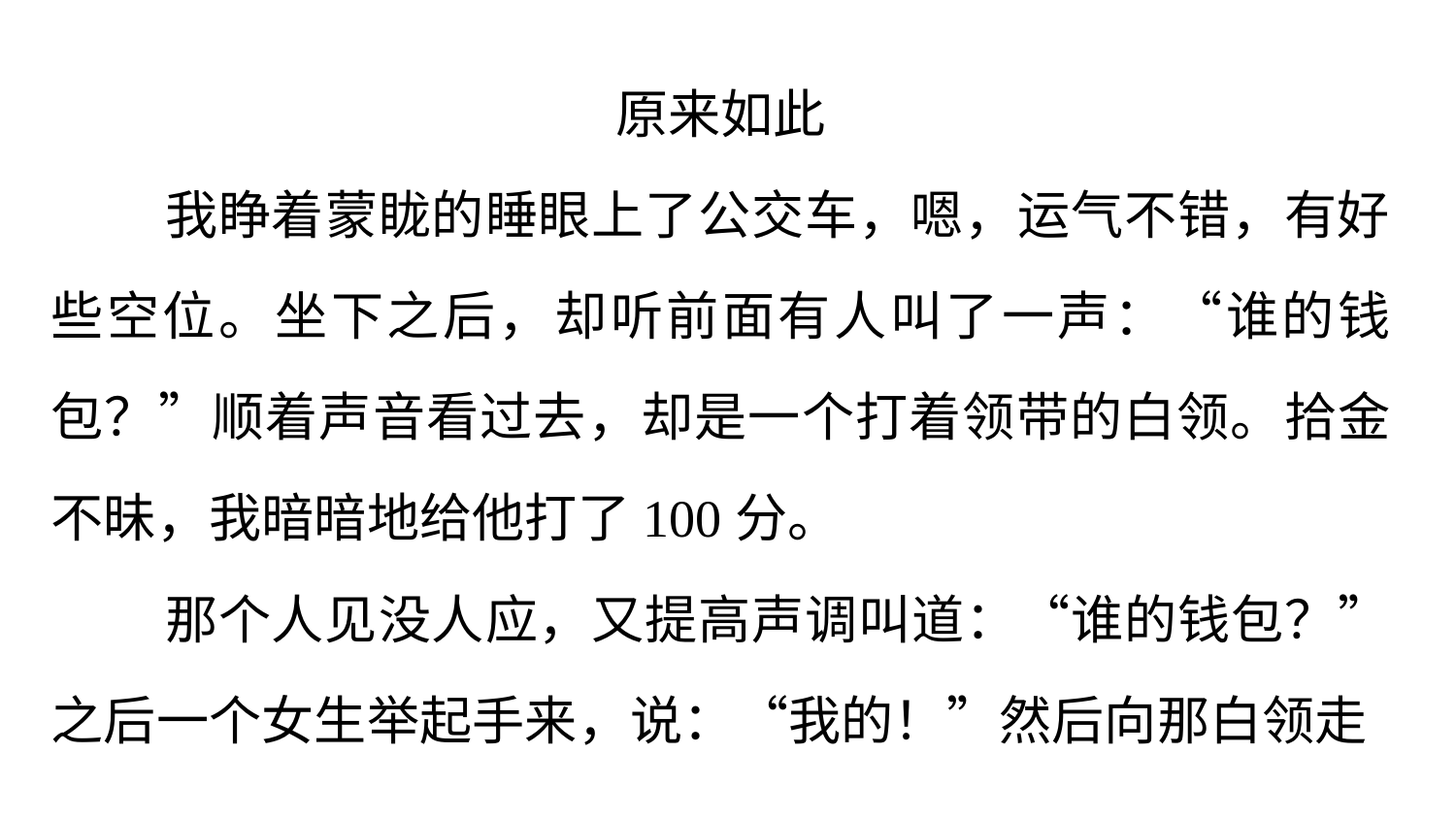

原来如此
        我睁着蒙眬的睡眼上了公交车，嗯，运气不错，有好些空位。坐下之后，却听前面有人叫了一声：“谁的钱包？”顺着声音看过去，却是一个打着领带的白领。拾金不昧，我暗暗地给他打了100分。
        那个人见没人应，又提高声调叫道：“谁的钱包？”之后一个女生举起手来，说：“我的！”然后向那白领走